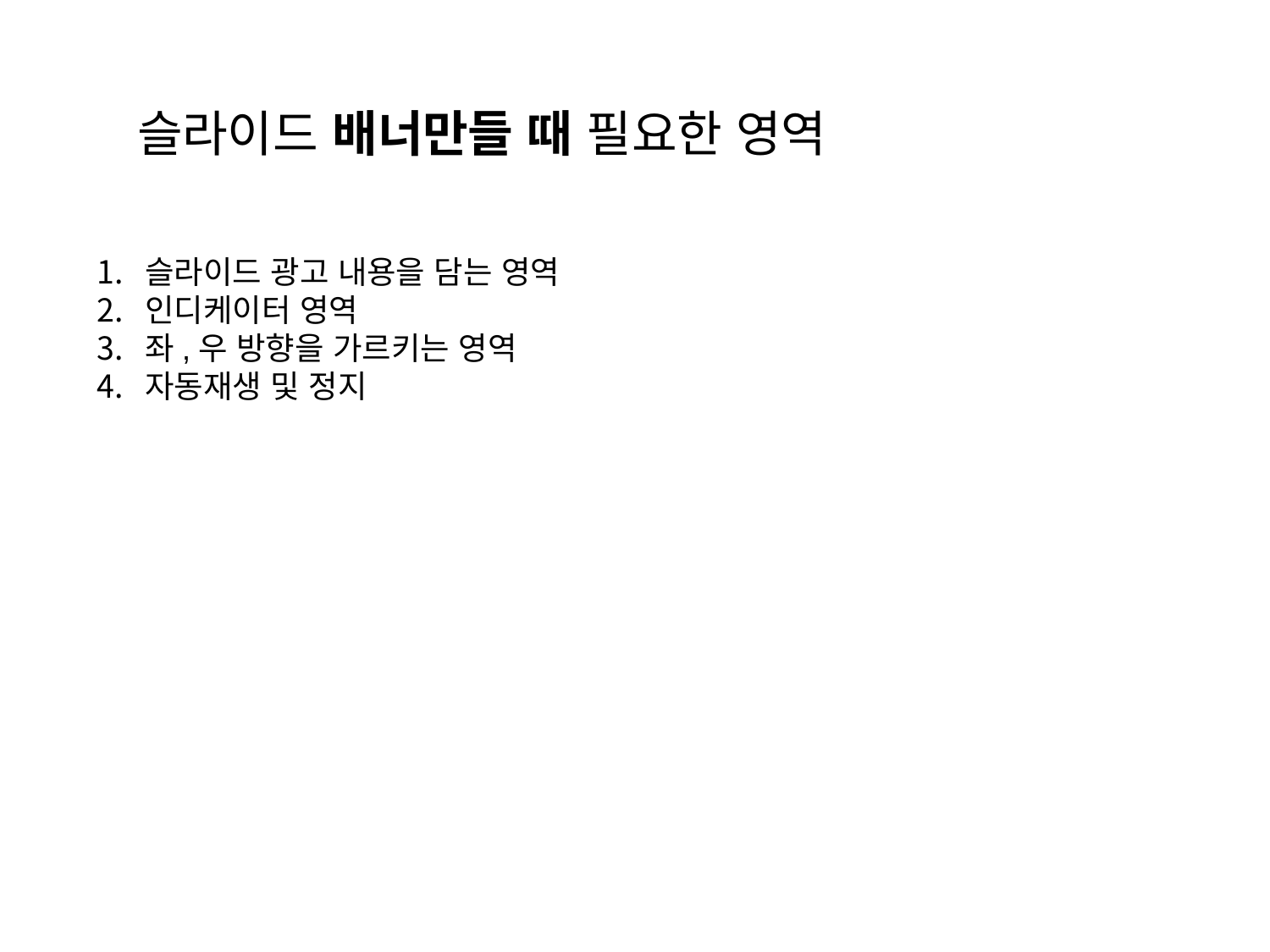

슬라이드 배너만들 때 필요한 영역
슬라이드 광고 내용을 담는 영역
인디케이터 영역
좌,우 방향을 가르키는 영역
자동재생 및 정지